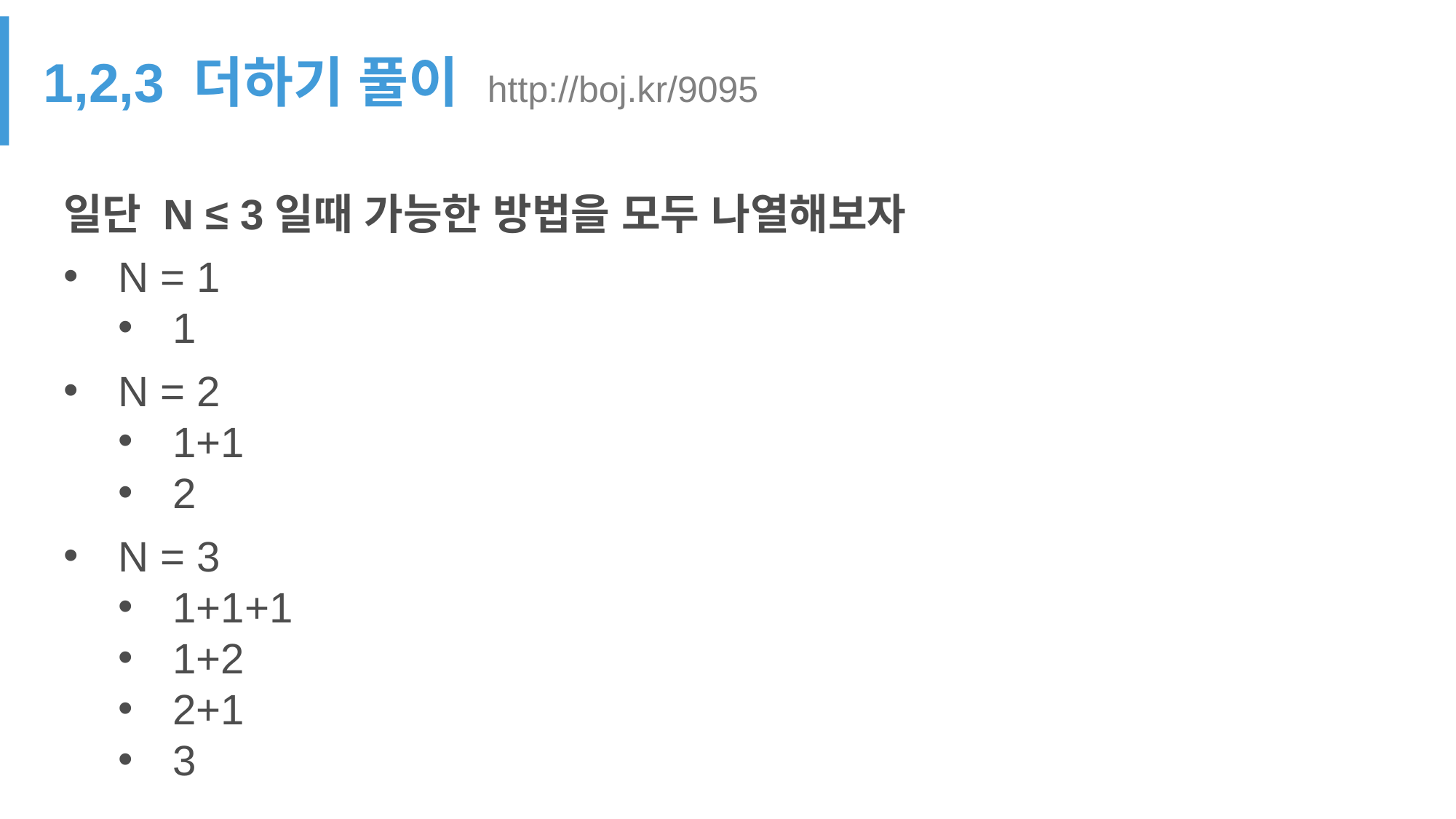

1,2,3 더하기 풀이 http://boj.kr/9095
일단 N ≤ 3일때 가능한 방법을 모두 나열해보자
N = 1
1
N = 2
1+1
2
N = 3
1+1+1
1+2
2+1
3